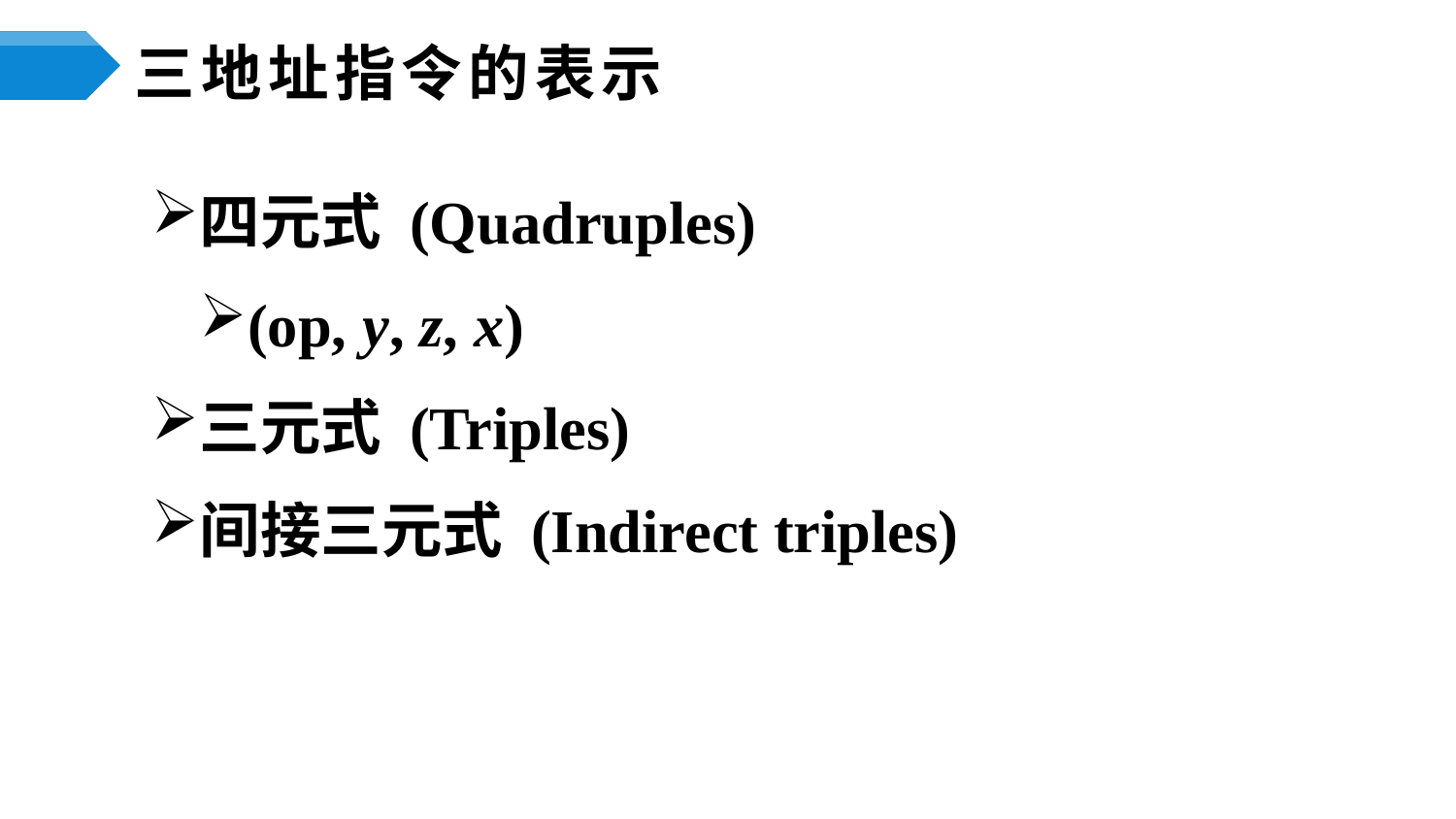

# 三地址指令的表示
四元式 (Quadruples)
(op, y, z, x)
三元式 (Triples)
间接三元式 (Indirect triples)